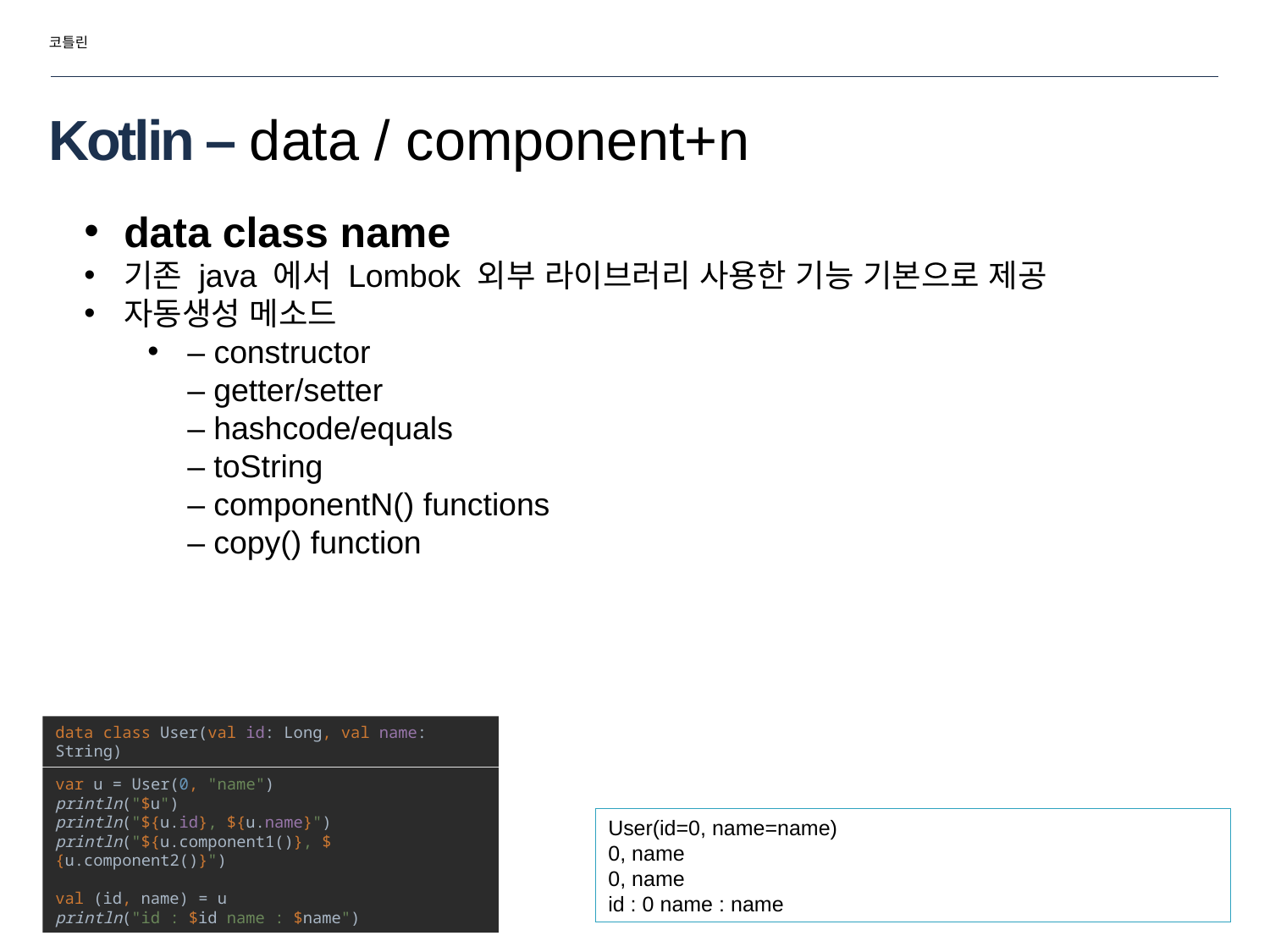

코틀린
# Kotlin – data / component+n

data class name
기존 java 에서 Lombok 외부 라이브러리 사용한 기능 기본으로 제공
자동생성 메소드
– constructor
– getter/setter
– hashcode/equals
– toString
– componentN() functions
– copy() function

data class User(val id: Long, val name: String)
var u = User(0, "name")
println("$u")
println("${u.id}, ${u.name}")
println("${u.component1()}, ${u.component2()}")
val (id, name) = u
println("id : $id name : $name")
User(id=0, name=name)
0, name
0, name
id : 0 name : name